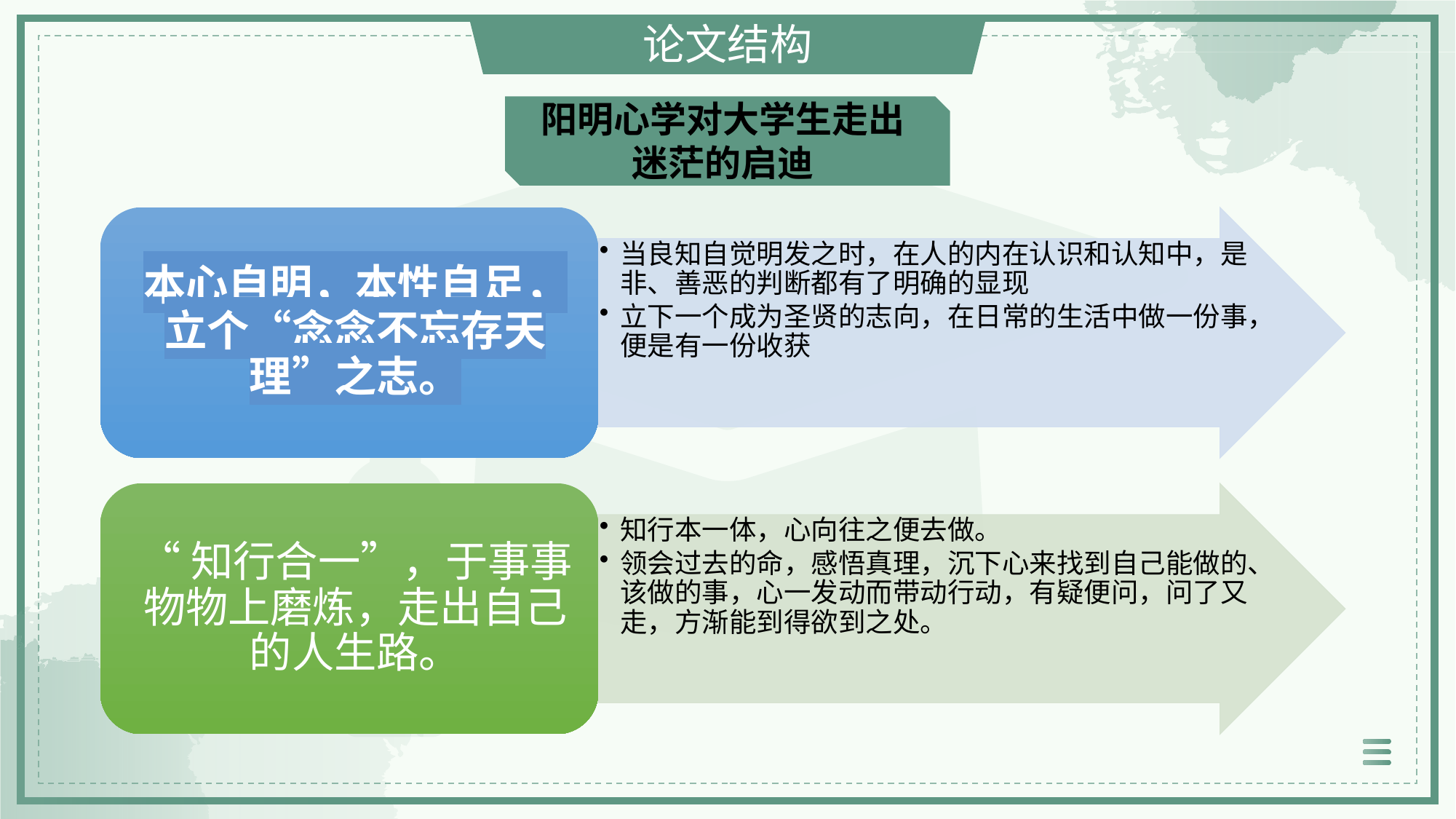

论文结构
阳明心学对大学生走出迷茫的启迪

当良知自觉明发之时，在人的内在认识和认知中，是非、善恶的判断都有了明确的显现
立下一个成为圣贤的志向，在日常的生活中做一份事，便是有一份收获
本心自明，本性自足，立个“念念不忘存天理”之志。
知行本一体，心向往之便去做。
领会过去的命，感悟真理，沉下心来找到自己能做的、该做的事，心一发动而带动行动，有疑便问，问了又走，方渐能到得欲到之处。
“知行合一”，于事事物物上磨炼，走出自己的人生路。